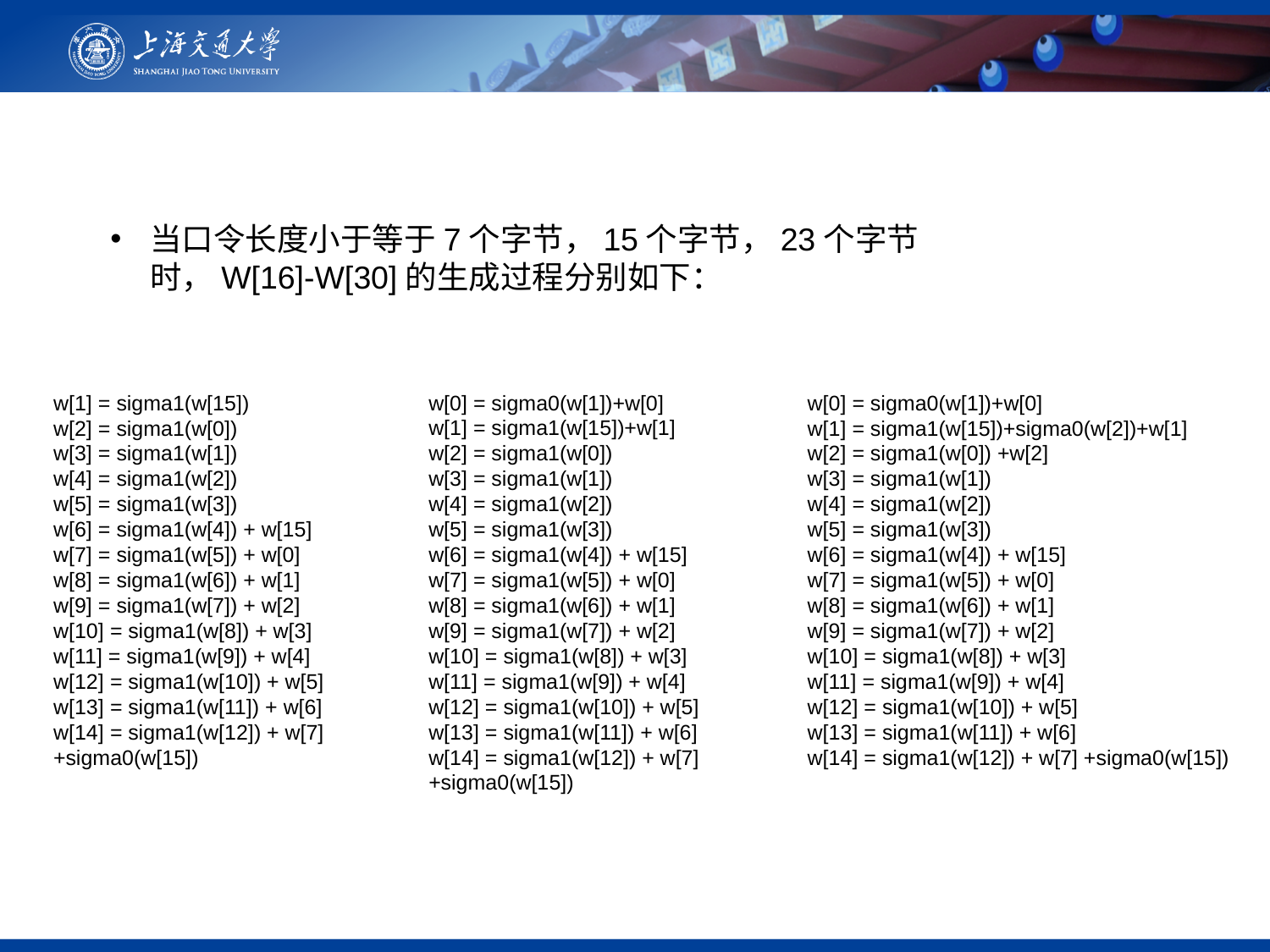

当口令长度小于等于7个字节，15个字节，23个字节时，W[16]-W[30]的生成过程分别如下：
w[1] = sigma1(w[15])
w[2] = sigma1(w[0])
w[3] = sigma1(w[1])
w[4] = sigma1(w[2])
w[5] = sigma1(w[3])
w[6] = sigma1(w[4]) + w[15]
w[7] = sigma1(w[5]) + w[0]
w[8] = sigma1(w[6]) + w[1]
w[9] = sigma1(w[7]) + w[2]
w[10] = sigma1(w[8]) + w[3]
w[11] = sigma1(w[9]) + w[4]
w[12] = sigma1(w[10]) + w[5]
w[13] = sigma1(w[11]) + w[6]
w[14] = sigma1(w[12]) + w[7] +sigma0(w[15])
w[0] = sigma0(w[1])+w[0]
w[1] = sigma1(w[15])+w[1]
w[2] = sigma1(w[0])
w[3] = sigma1(w[1])
w[4] = sigma1(w[2])
w[5] = sigma1(w[3])
w[6] = sigma1(w[4]) + w[15]
w[7] = sigma1(w[5]) + w[0]
w[8] = sigma1(w[6]) + w[1]
w[9] = sigma1(w[7]) + w[2]
w[10] = sigma1(w[8]) + w[3]
w[11] = sigma1(w[9]) + w[4]
w[12] = sigma1(w[10]) + w[5]
w[13] = sigma1(w[11]) + w[6]
w[14] = sigma1(w[12]) + w[7] +sigma0(w[15])
w[0] = sigma0(w[1])+w[0]
w[1] = sigma1(w[15])+sigma0(w[2])+w[1]
w[2] = sigma1(w[0]) +w[2]
w[3] = sigma1(w[1])
w[4] = sigma1(w[2])
w[5] = sigma1(w[3])
w[6] = sigma1(w[4]) + w[15]
w[7] = sigma1(w[5]) + w[0]
w[8] = sigma1(w[6]) + w[1]
w[9] = sigma1(w[7]) + w[2]
w[10] = sigma1(w[8]) + w[3]
w[11] = sigma1(w[9]) + w[4]
w[12] = sigma1(w[10]) + w[5]
w[13] = sigma1(w[11]) + w[6]
w[14] = sigma1(w[12]) + w[7] +sigma0(w[15])